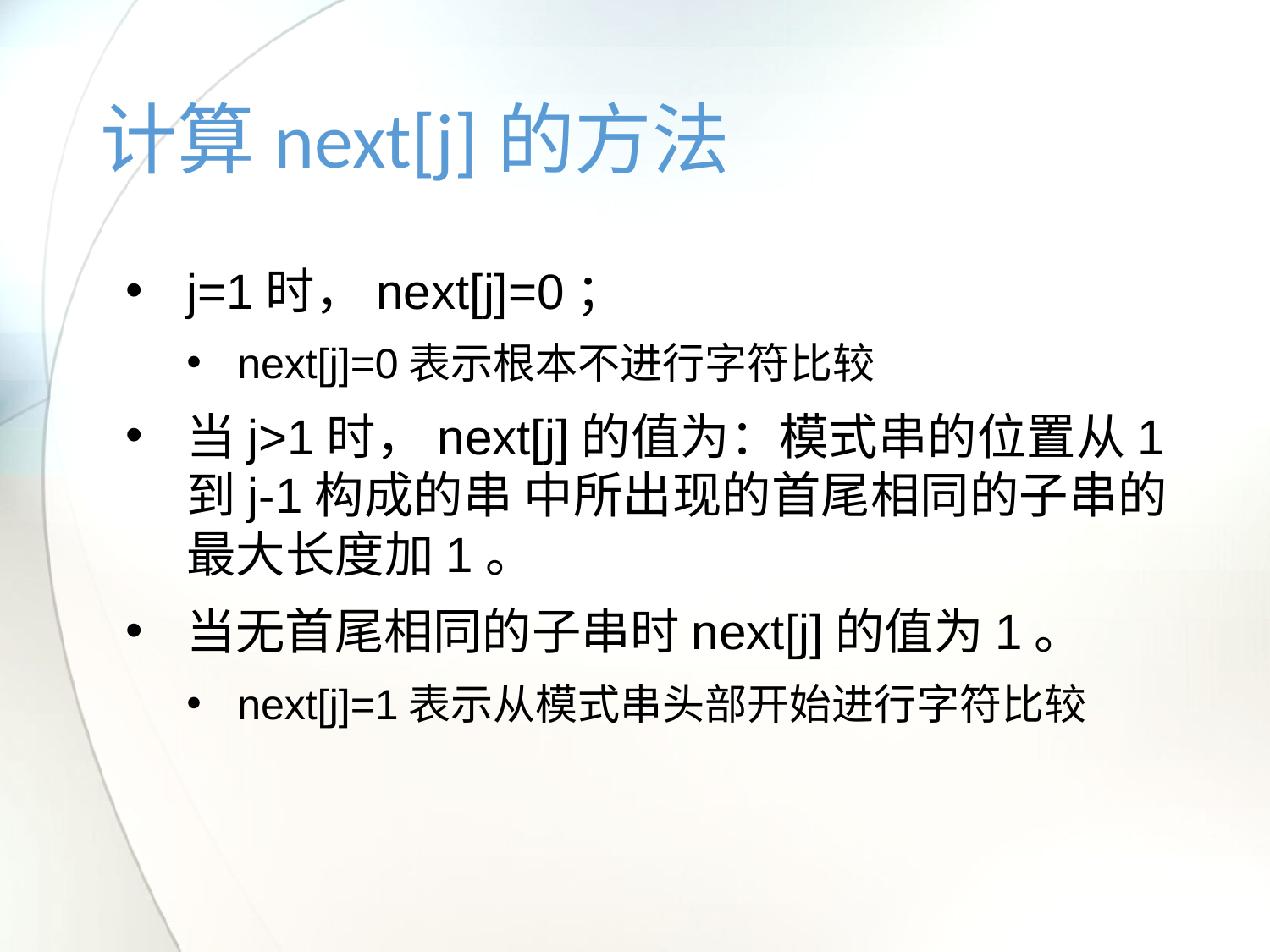

# 计算next[j]的方法
j=1时，next[j]=0；
next[j]=0表示根本不进行字符比较
当j>1时，next[j]的值为：模式串的位置从1到j-1构成的串 中所出现的首尾相同的子串的最大长度加1。
当无首尾相同的子串时next[j]的值为1。
next[j]=1表示从模式串头部开始进行字符比较